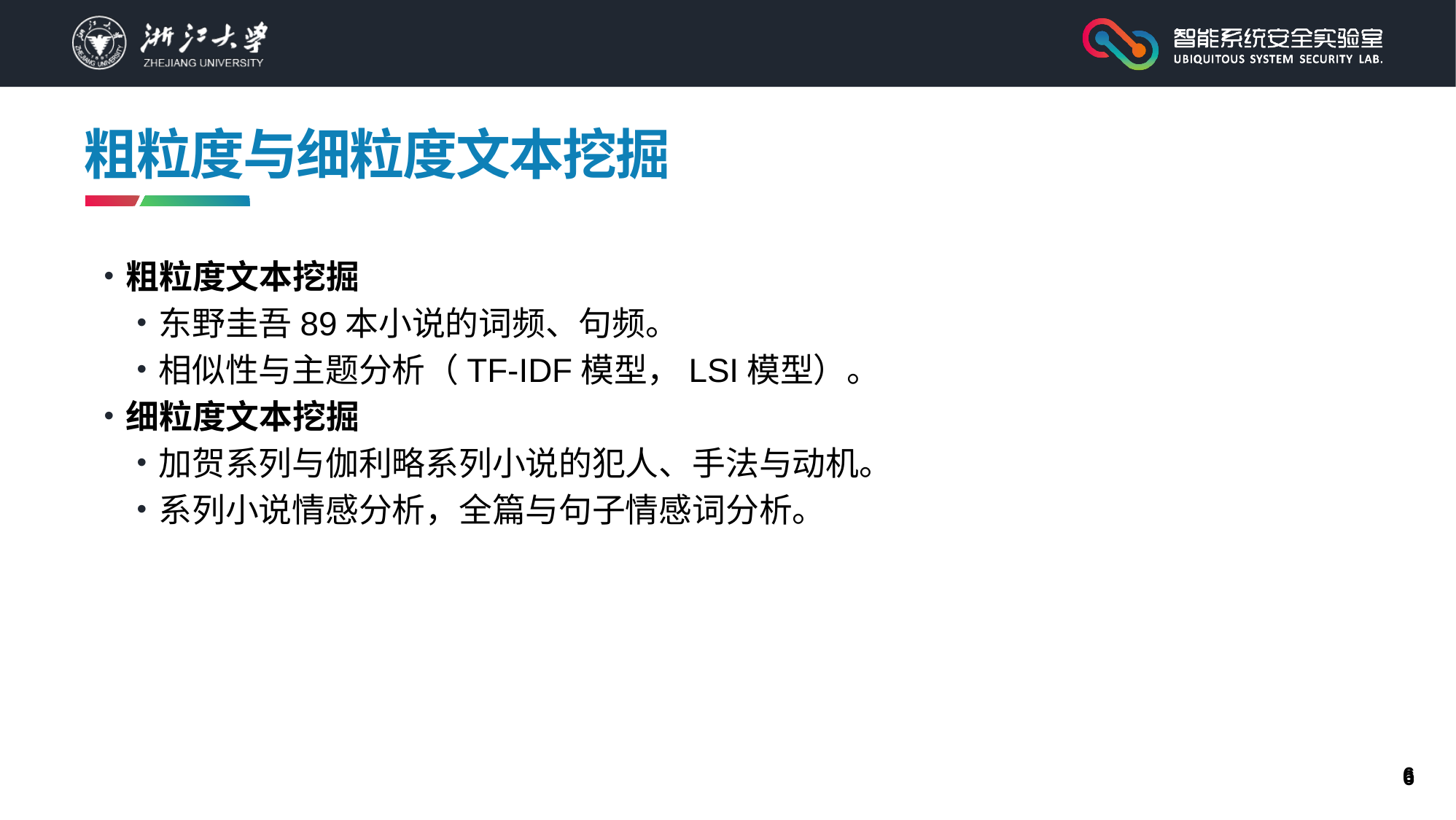

# 粗粒度与细粒度文本挖掘
粗粒度文本挖掘
东野圭吾89本小说的词频、句频。
相似性与主题分析（TF-IDF模型，LSI模型）。
细粒度文本挖掘
加贺系列与伽利略系列小说的犯人、手法与动机。
系列小说情感分析，全篇与句子情感词分析。
6
6